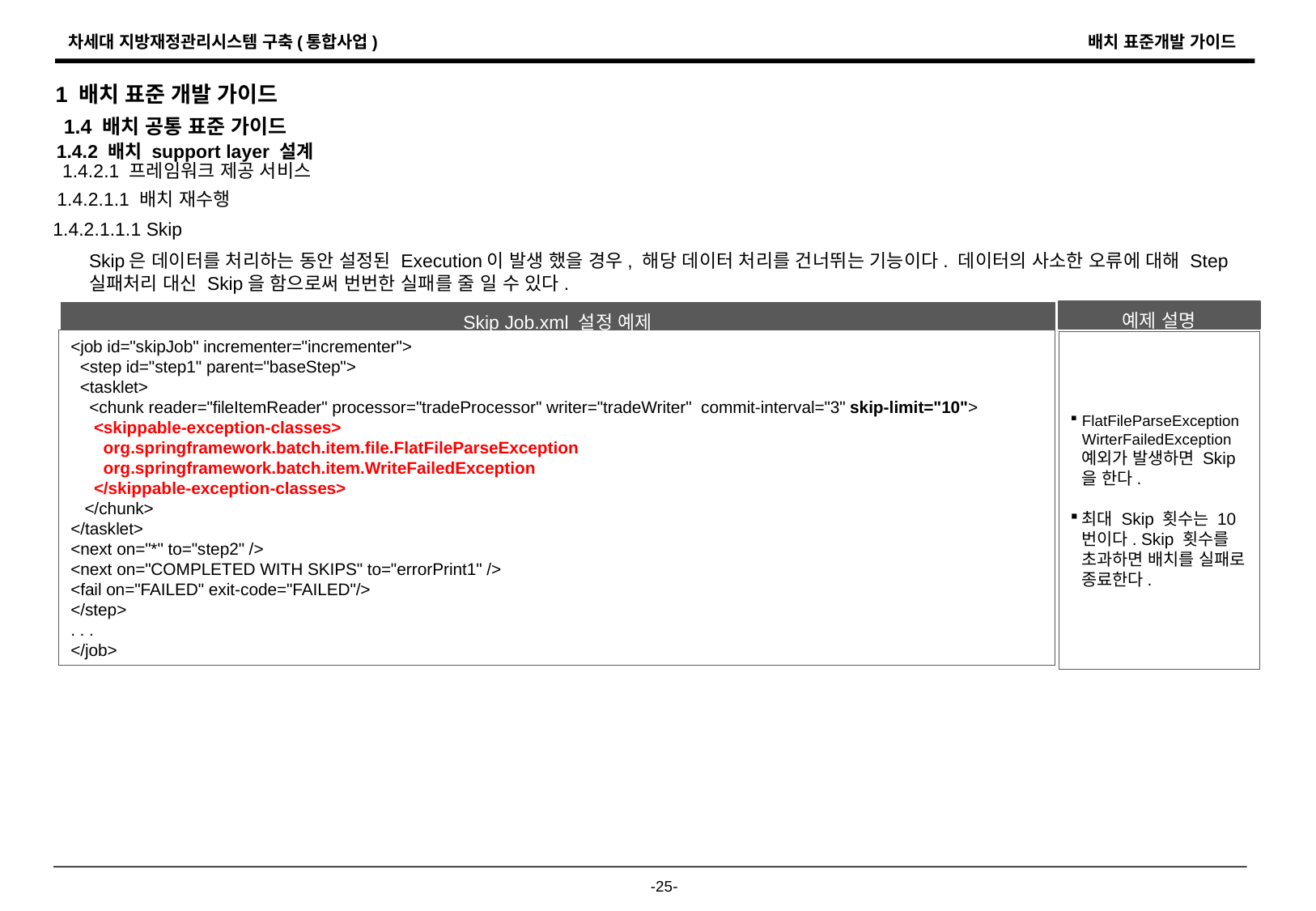

1 배치 표준 개발 가이드
1.4 배치 공통 표준 가이드
1.4.2 배치 support layer 설계
1.4.2.1 프레임워크 제공 서비스
1.4.2.1.1 배치 재수행
1.4.2.1.1.1 Skip
Skip은 데이터를 처리하는 동안 설정된 Execution이 발생 했을 경우, 해당 데이터 처리를 건너뛰는 기능이다. 데이터의 사소한 오류에 대해 Step
실패처리 대신 Skip을 함으로써 번번한 실패를 줄 일 수 있다.
예제 설명
Skip Job.xml 설정 예제
<job id="skipJob" incrementer="incrementer">
  <step id="step1" parent="baseStep">
  <tasklet>
    <chunk reader="fileItemReader" processor="tradeProcessor" writer="tradeWriter"  commit-interval="3" skip-limit="10">
     <skippable-exception-classes>
       org.springframework.batch.item.file.FlatFileParseException
       org.springframework.batch.item.WriteFailedException
     </skippable-exception-classes>
   </chunk>
</tasklet>
<next on="*" to="step2" />
<next on="COMPLETED WITH SKIPS" to="errorPrint1" />
<fail on="FAILED" exit-code="FAILED"/>
</step>
. . .
</job>
FlatFileParseException WirterFailedException 예외가 발생하면 Skip을 한다.

최대 Skip 횟수는 10번이다. Skip 횟수를 초과하면 배치를 실패로 종료한다.